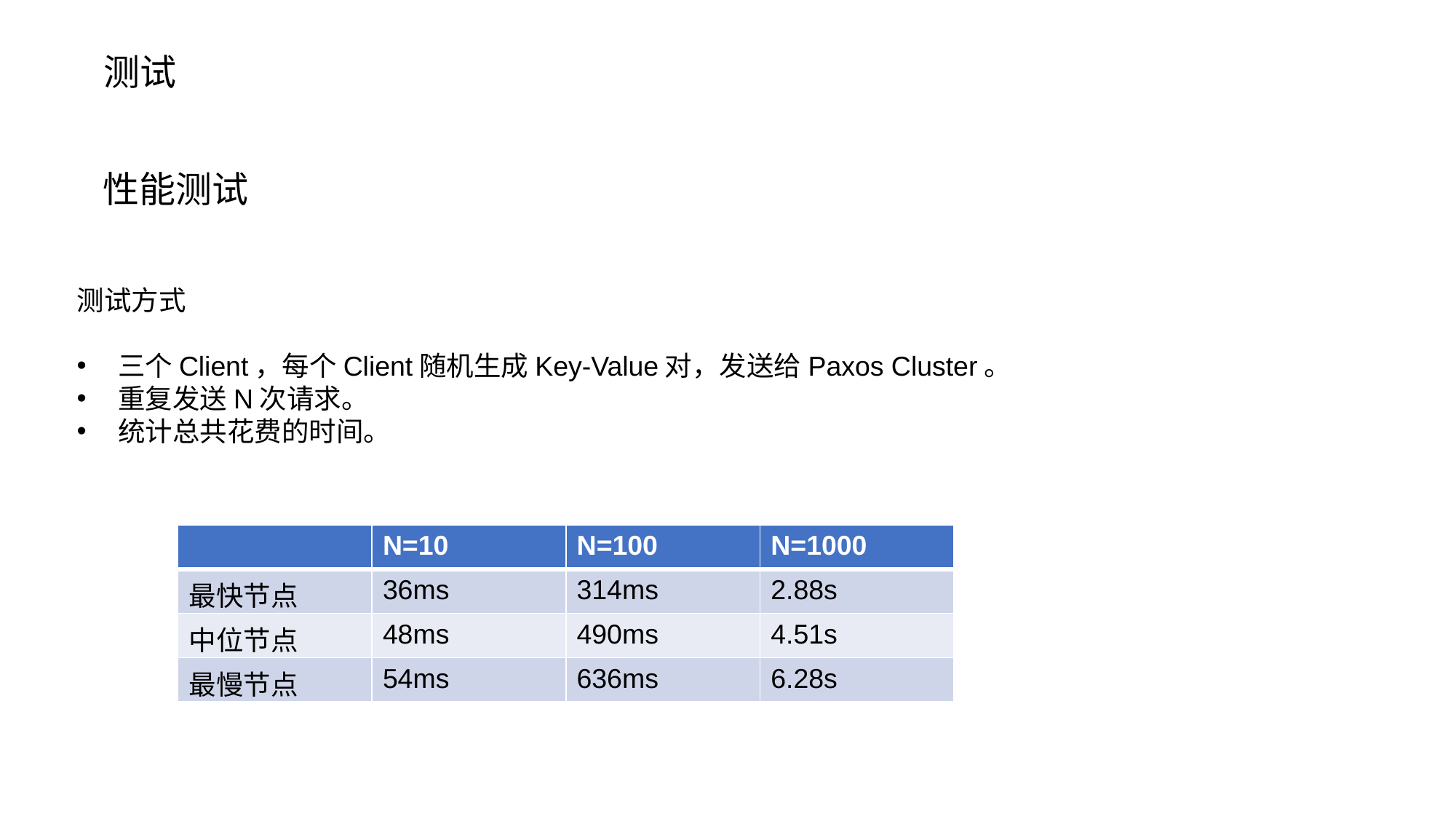

测试
性能测试
测试方式

三个Client，每个Client随机生成Key-Value对，发送给Paxos Cluster。
重复发送N次请求。
统计总共花费的时间。
|  | N=10 | N=100 | N=1000 |
| --- | --- | --- | --- |
| 最快节点 | 36ms | 314ms | 2.88s |
| 中位节点 | 48ms | 490ms | 4.51s |
| 最慢节点 | 54ms | 636ms | 6.28s |